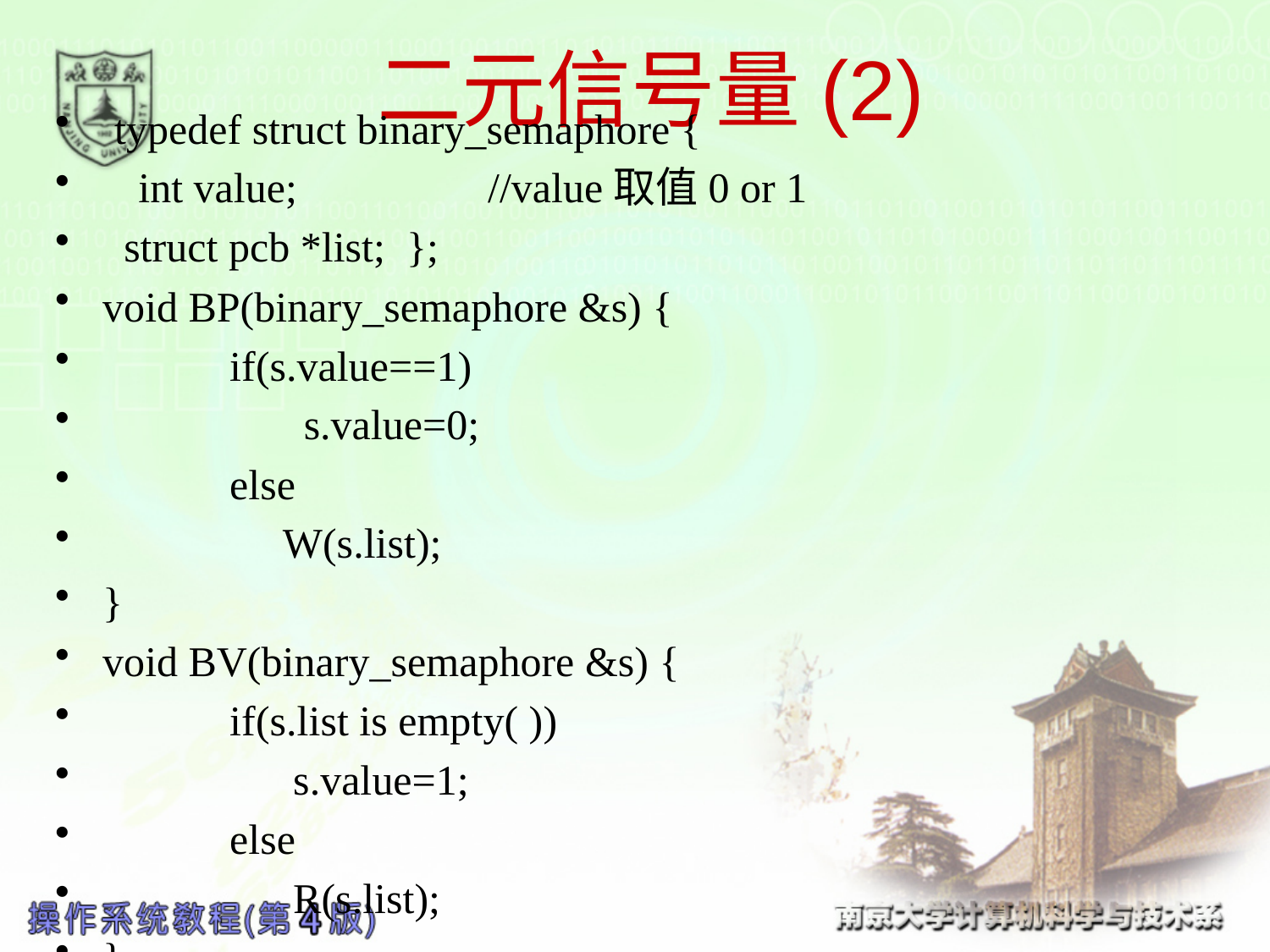

typedef struct binary_semaphore {
   int value;                  //value取值0 or 1
  struct pcb *list;  };
void BP(binary_semaphore &s) {
	if(s.value==1)
	       s.value=0;
	else
	     W(s.list);
}
void BV(binary_semaphore &s) {
	if(s.list is empty( ))
	      s.value=1;
	else
	      R(s.list);
}
# 二元信号量(2)